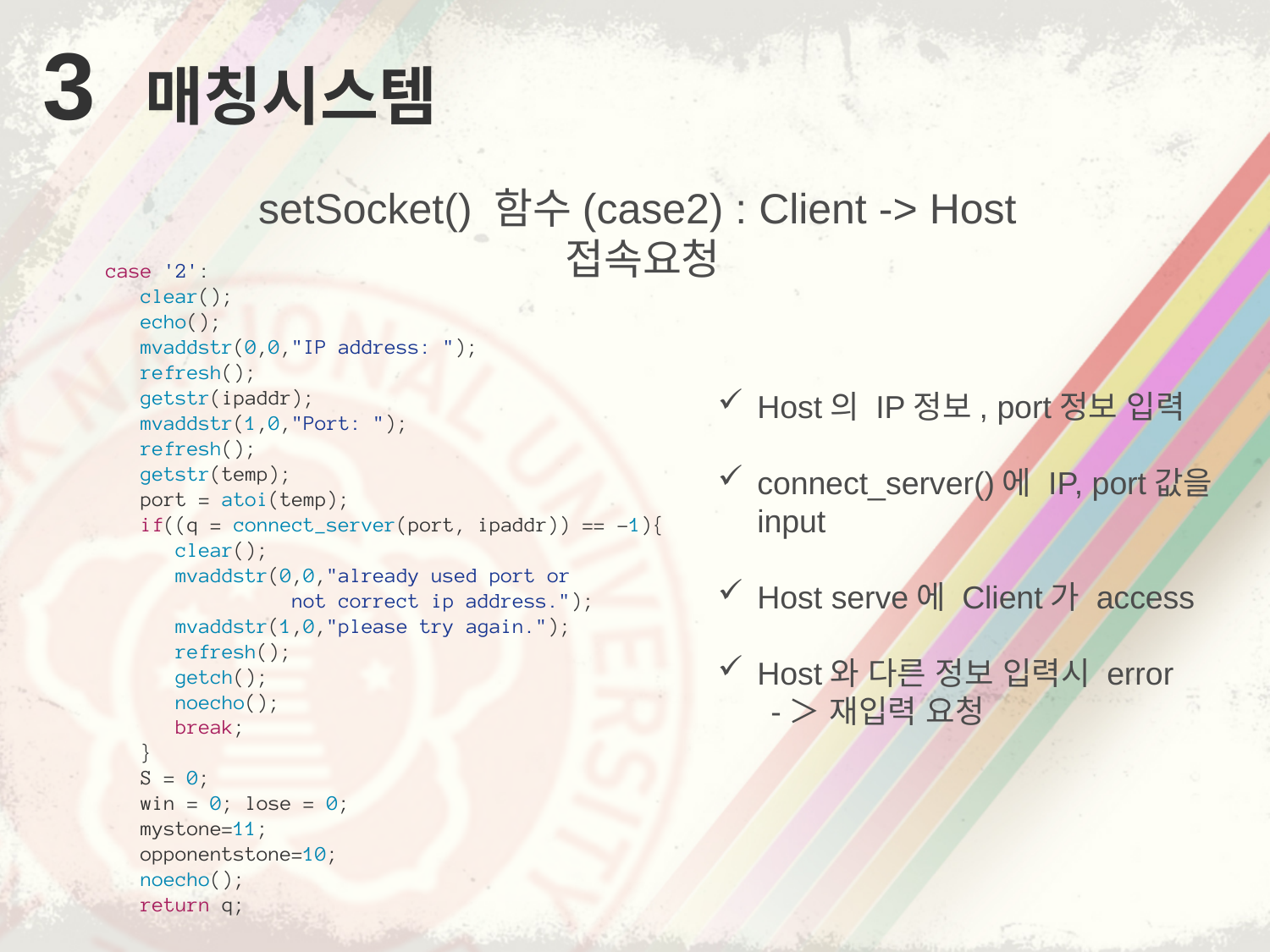

3  매칭시스템
setSocket() 함수(case2) : Client -> Host접속요청
case '2':
   clear();
   echo();
   mvaddstr(0,0,"IP address: ");
   refresh();
   getstr(ipaddr);
   mvaddstr(1,0,"Port: ");
   refresh();
   getstr(temp);
   port = atoi(temp);
   if((q = connect_server(port, ipaddr)) == -1){
      clear();
      mvaddstr(0,0,"already used port or
                not correct ip address.");
      mvaddstr(1,0,"please try again.");
      refresh();
      getch();
      noecho();
      break;
   }
   S = 0;
   win = 0; lose = 0;
   mystone=11;
   opponentstone=10;
   noecho();
   return q;

Host의 IP정보, port정보 입력

connect_server()에 IP, port값을 input

Host serve에 Client가 access

Host와 다른 정보 입력시 error
      -＞ 재입력 요청